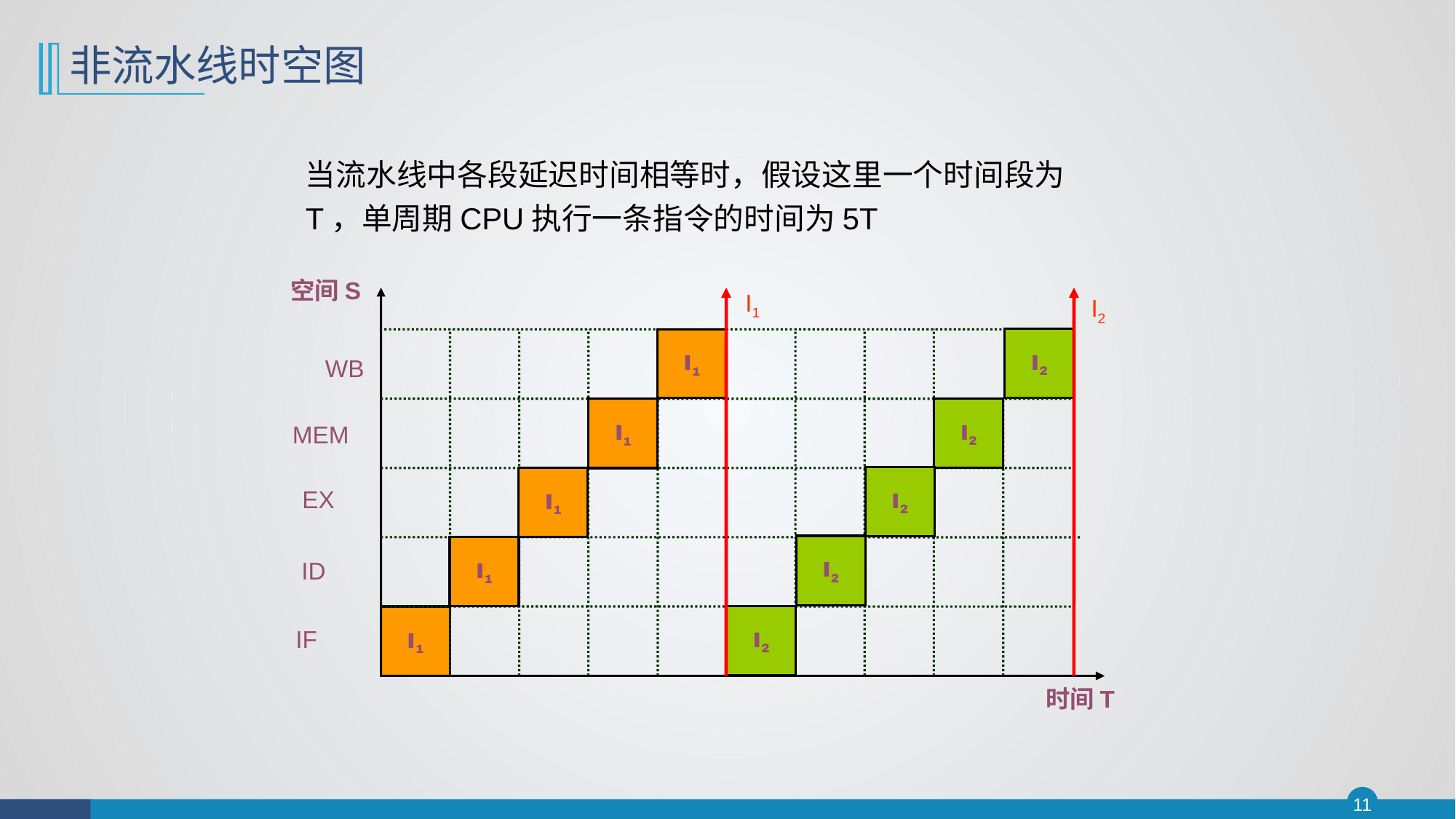

# 非流水线时空图
当流水线中各段延迟时间相等时，假设这里一个时间段为T，单周期CPU执行一条指令的时间为5T

空间S
I1

I2

I2

I1

WB

I2

I1
MEM
I2
I1

EX
I2
I1

ID
I2
I1

IF

时间T